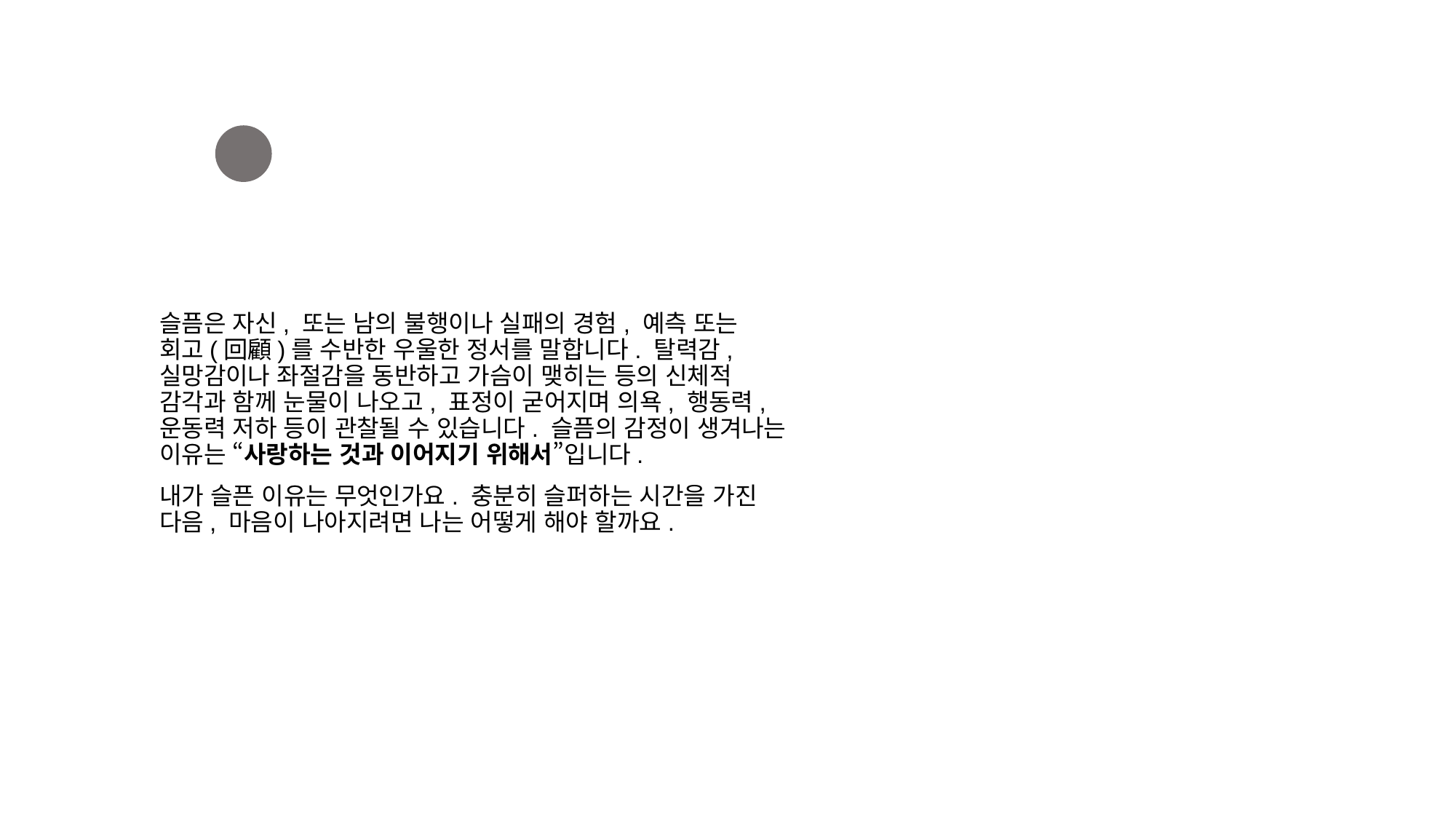

슬픔은 자신, 또는 남의 불행이나 실패의 경험, 예측 또는 회고(回顧)를 수반한 우울한 정서를 말합니다. 탈력감, 실망감이나 좌절감을 동반하고 가슴이 맺히는 등의 신체적 감각과 함께 눈물이 나오고, 표정이 굳어지며 의욕, 행동력, 운동력 저하 등이 관찰될 수 있습니다. 슬픔의 감정이 생겨나는 이유는 “사랑하는 것과 이어지기 위해서”입니다.
내가 슬픈 이유는 무엇인가요. 충분히 슬퍼하는 시간을 가진 다음, 마음이 나아지려면 나는 어떻게 해야 할까요.